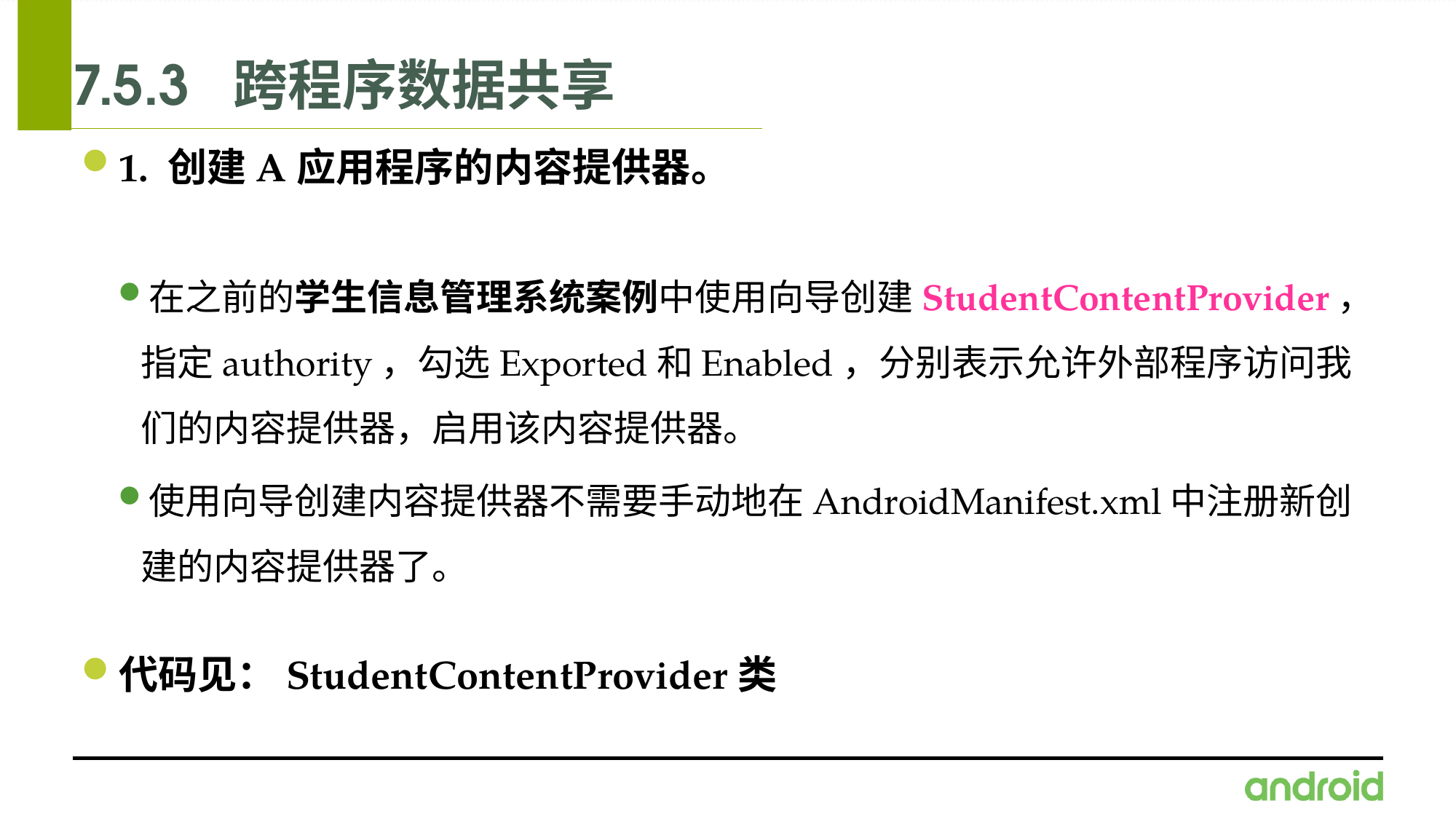

# 7.5.3  跨程序数据共享
1. 创建A应用程序的内容提供器。

在之前的学生信息管理系统案例中使用向导创建StudentContentProvider，指定authority，勾选Exported和Enabled，分别表示允许外部程序访问我们的内容提供器，启用该内容提供器。
使用向导创建内容提供器不需要手动地在AndroidManifest.xml中注册新创建的内容提供器了。

代码见：StudentContentProvider类